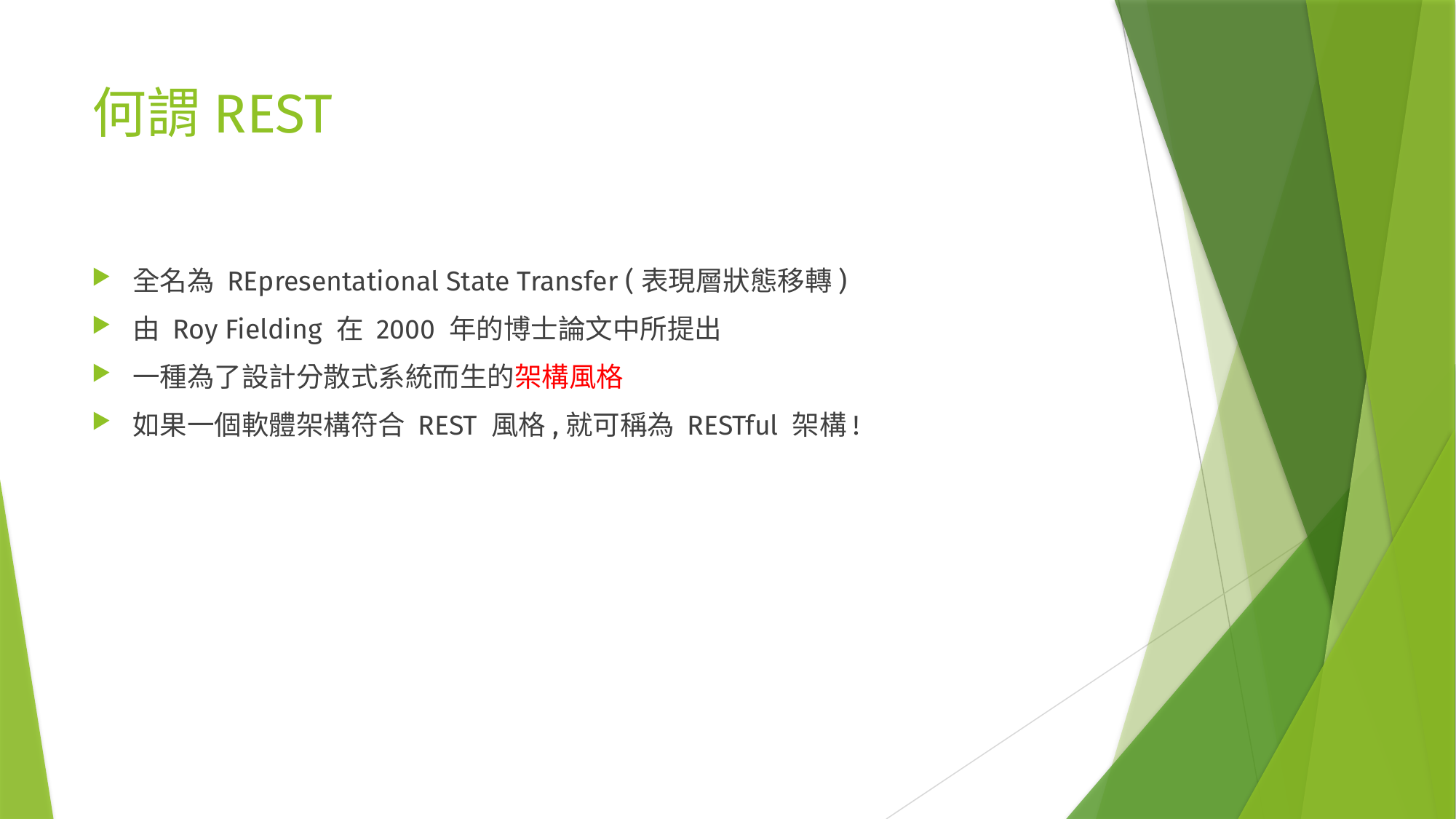

# 何謂REST
全名為 REpresentational State Transfer (表現層狀態移轉)
由 Roy Fielding 在 2000 年的博士論文中所提出
一種為了設計分散式系統而生的架構風格
如果一個軟體架構符合 REST 風格,就可稱為 RESTful 架構!